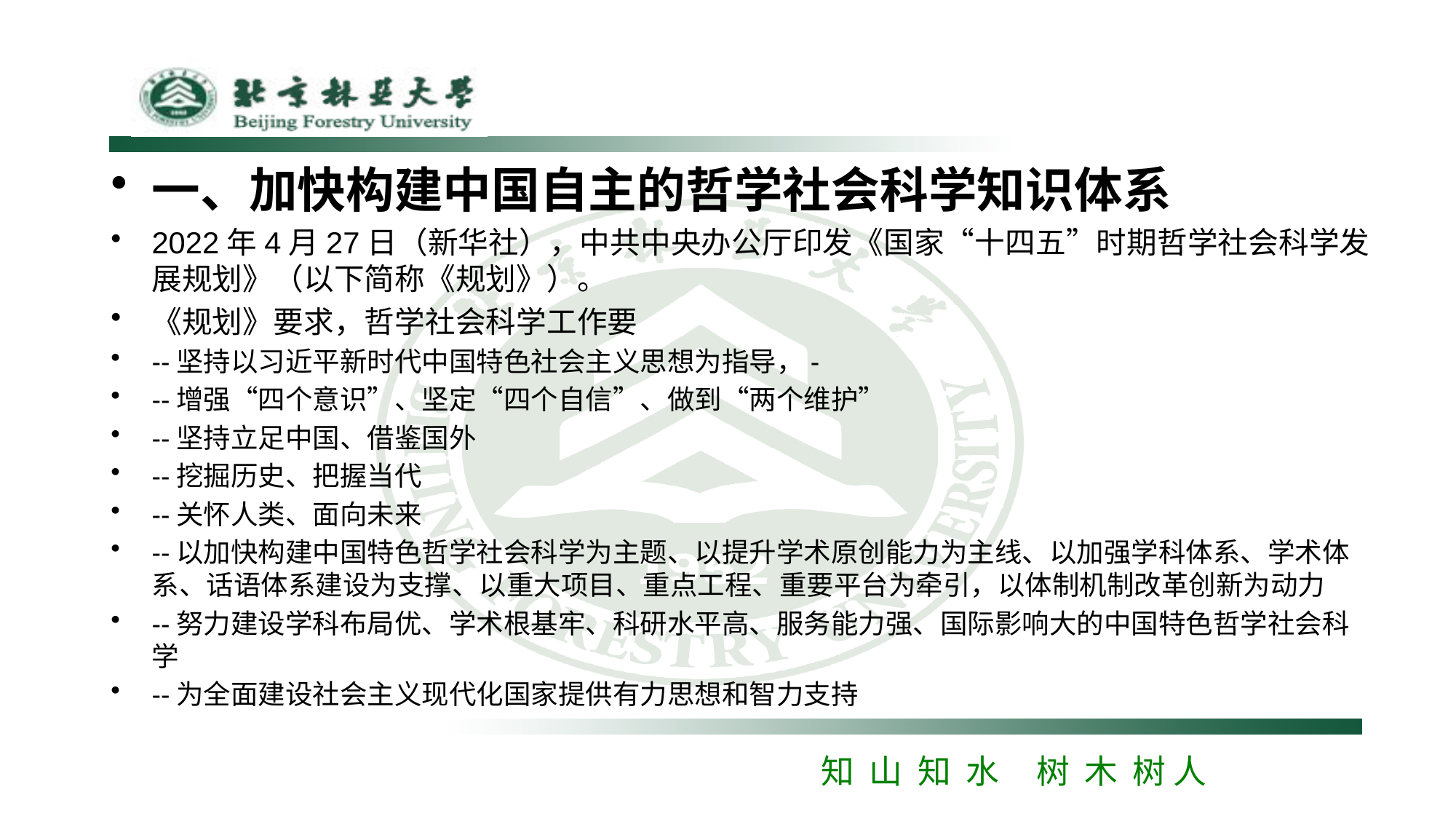

#
一、加快构建中国自主的哲学社会科学知识体系
2022年4月27日（新华社），中共中央办公厅印发《国家“十四五”时期哲学社会科学发展规划》（以下简称《规划》）。
《规划》要求，哲学社会科学工作要
--坚持以习近平新时代中国特色社会主义思想为指导，-
--增强“四个意识”、坚定“四个自信”、做到“两个维护”
--坚持立足中国、借鉴国外
--挖掘历史、把握当代
--关怀人类、面向未来
--以加快构建中国特色哲学社会科学为主题、以提升学术原创能力为主线、以加强学科体系、学术体系、话语体系建设为支撑、以重大项目、重点工程、重要平台为牵引，以体制机制改革创新为动力
--努力建设学科布局优、学术根基牢、科研水平高、服务能力强、国际影响大的中国特色哲学社会科学
--为全面建设社会主义现代化国家提供有力思想和智力支持